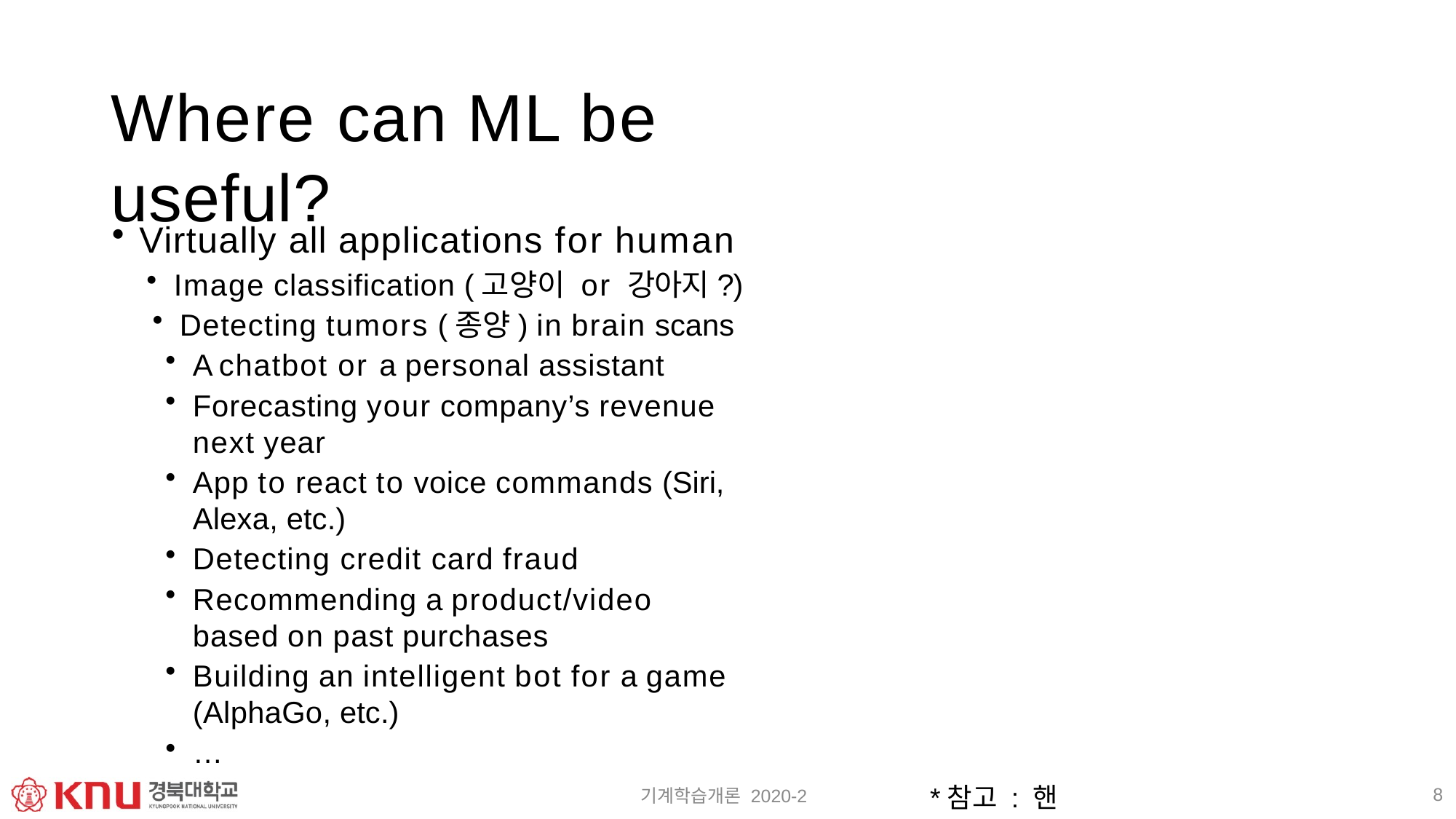

# Where can ML be useful?
Virtually all applications for human
Image classification (고양이 or 강아지?)
Detecting tumors (종양) in brain scans
A chatbot or a personal assistant
Forecasting your company’s revenue next year
App to react to voice commands (Siri, Alexa, etc.)
Detecting credit card fraud
Recommending a product/video based on past purchases
Building an intelligent bot for a game (AlphaGo, etc.)
…
*참고 : 핸1
8
기계학습개론 2020-2